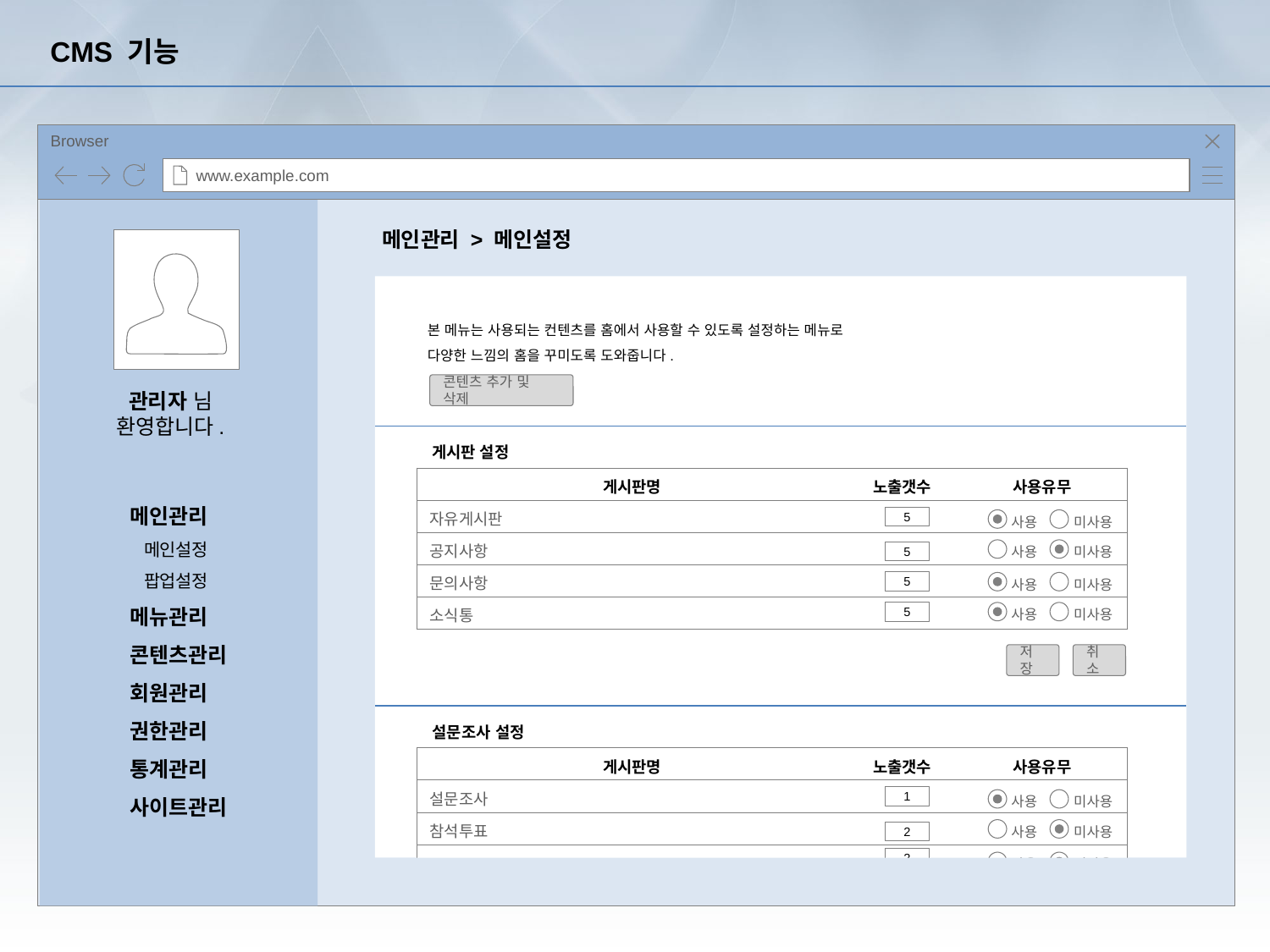

# CMS 기능

메인관리 > 메인설정

본 메뉴는 사용되는 컨텐츠를 홈에서 사용할 수 있도록 설정하는 메뉴로
다양한 느낌의 홈을 꾸미도록 도와줍니다.
콘텐츠 추가 및 삭제
관리자 님
환영합니다.
게시판 설정
| 게시판명 | 노출갯수 | 사용유무 |
| --- | --- | --- |
| 자유게시판 |  |  |
| 공지사항 |  |  |
| 문의사항 |  |  |
| 소식통 |  |  |
메인관리
  메인설정
  팝업설정
메뉴관리
콘텐츠관리
회원관리
권한관리
통계관리
사이트관리
5
사용

미사용

사용

미사용

5
사용

미사용

5
사용

미사용

5
저장
취소
설문조사 설정
| 게시판명 | 노출갯수 | 사용유무 |
| --- | --- | --- |
| 설문조사 |  |  |
| 참석투표 |  |  |
|  |  |  |
1
사용

미사용

사용

미사용

2
2
사용

미사용